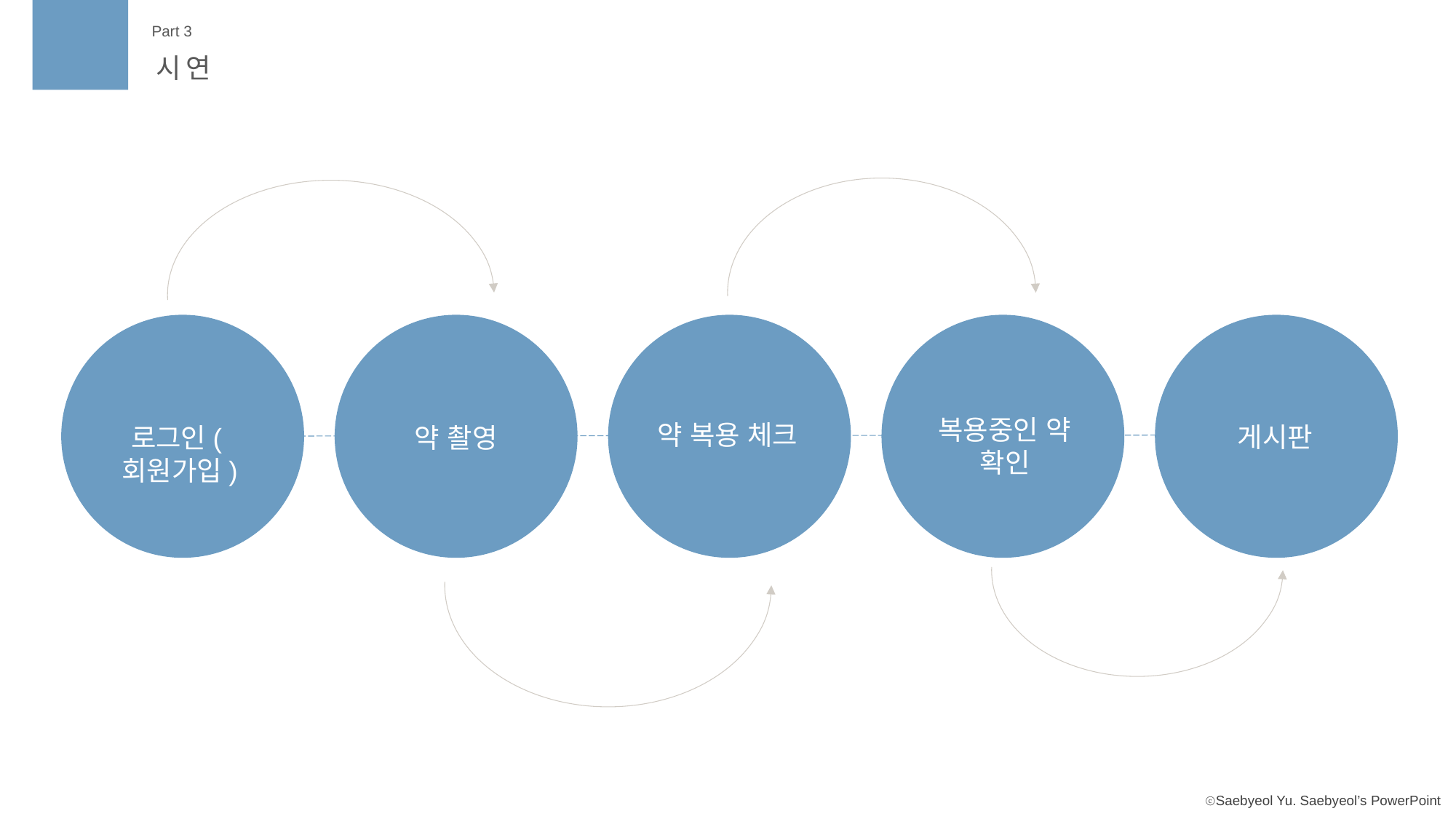

Part 3
시연

복용중인 약 확인
약 복용 체크
게시판
약 촬영
로그인(회원가입)